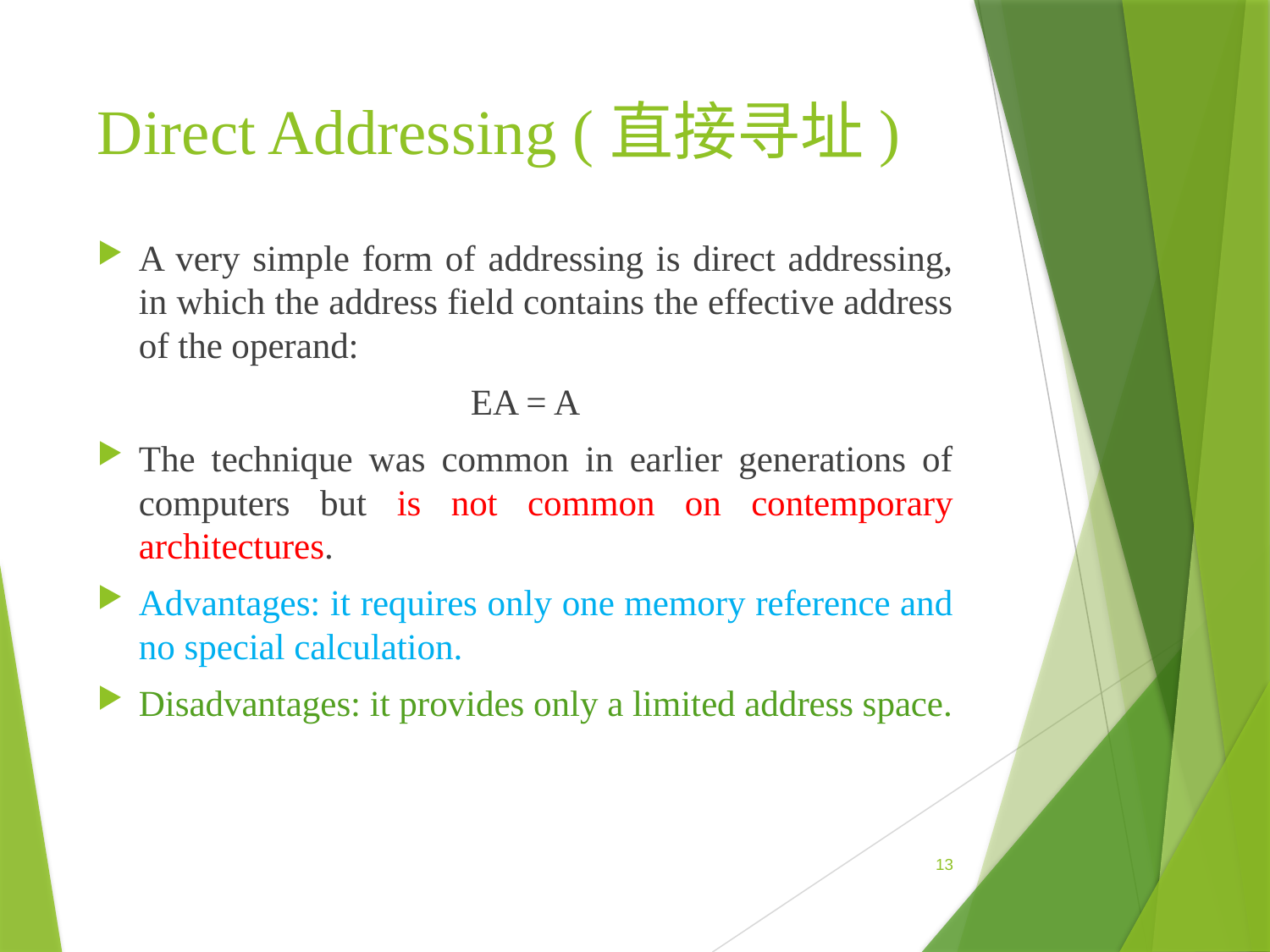

# Direct Addressing (直接寻址)
A very simple form of addressing is direct addressing, in which the address field contains the effective address of the operand:
EA = A
The technique was common in earlier generations of computers but is not common on contemporary architectures.
Advantages: it requires only one memory reference and no special calculation.
Disadvantages: it provides only a limited address space.

13